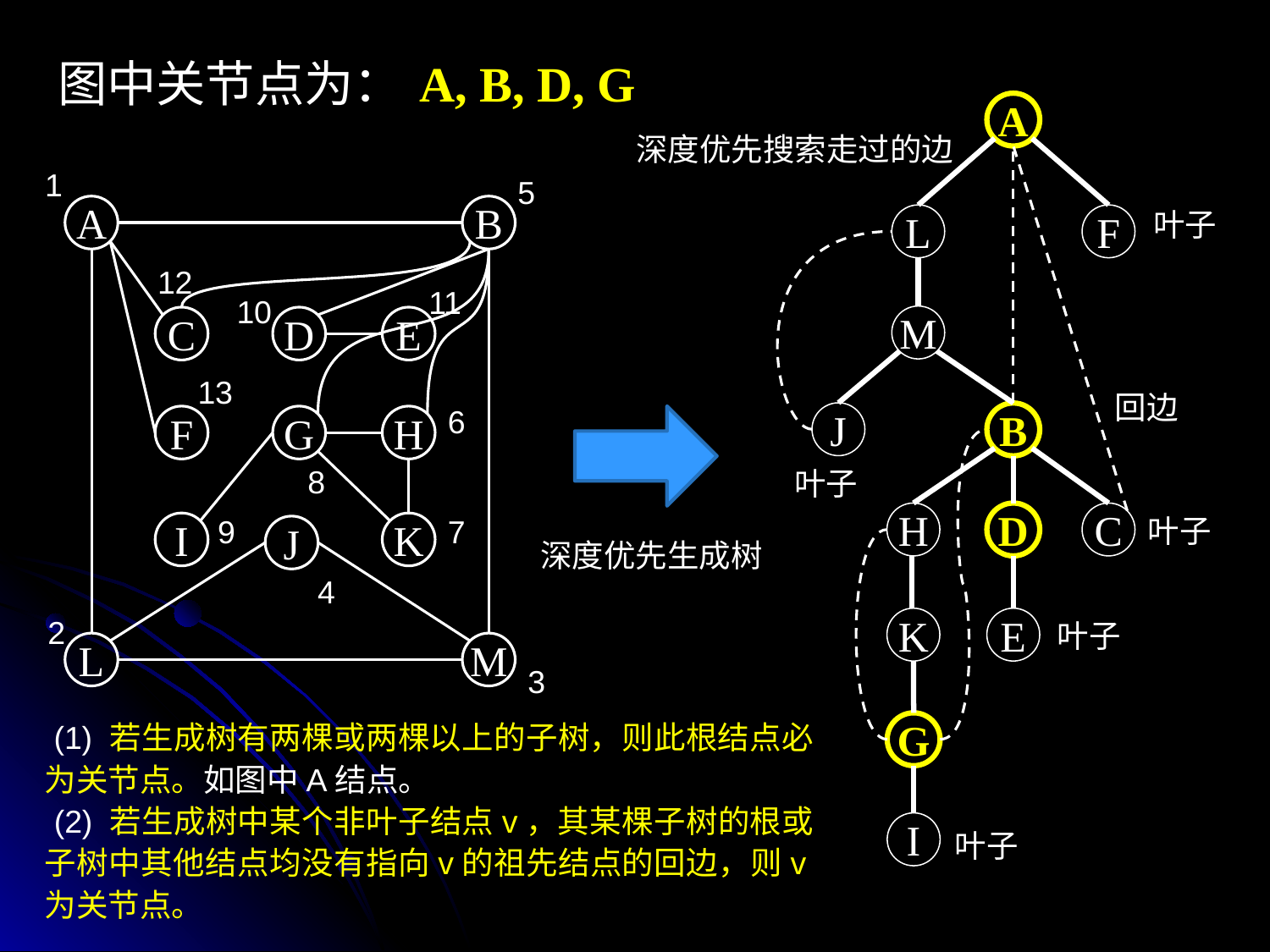

图中关节点为：
A, B, D, G
A
深度优先搜索走过的边
1
5
A
B
叶子
L
F
12
11
10
M
C
D
E
13
回边
6
J
B
F
G
H

8
叶子
H
D
C
叶子
9
7
I
K
J
深度优先生成树
4
2
K
E
叶子
L
M
3
 (1) 若生成树有两棵或两棵以上的子树，则此根结点必为关节点。如图中A结点。
 (2) 若生成树中某个非叶子结点v，其某棵子树的根或子树中其他结点均没有指向v的祖先结点的回边，则v为关节点。
G
I
叶子